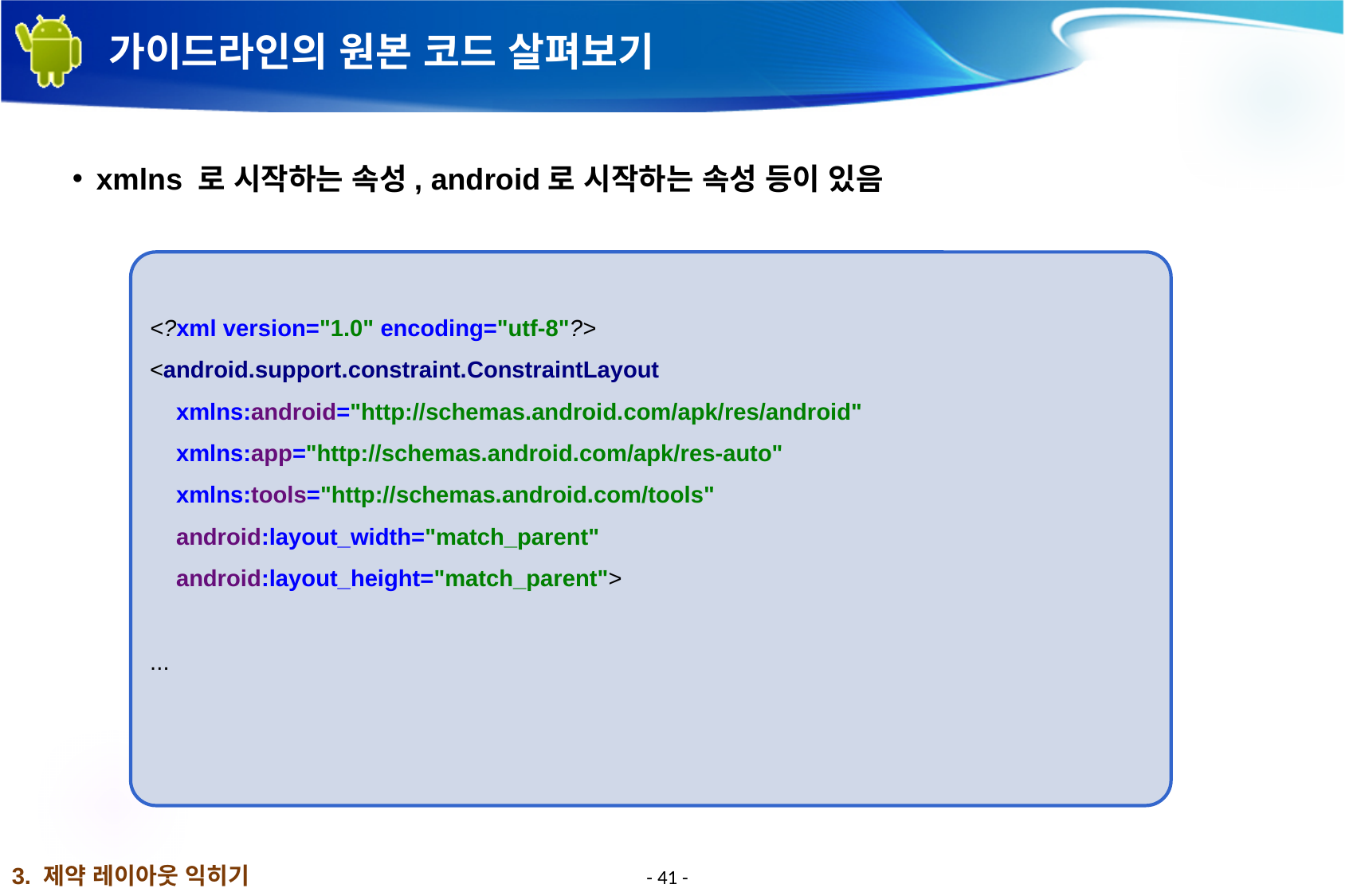

# 가이드라인의 원본 코드 살펴보기
xmlns 로 시작하는 속성, android로 시작하는 속성 등이 있음
<?xml version="1.0" encoding="utf-8"?>
<android.support.constraint.ConstraintLayout
    xmlns:android="http://schemas.android.com/apk/res/android"
    xmlns:app="http://schemas.android.com/apk/res-auto"
    xmlns:tools="http://schemas.android.com/tools"
    android:layout_width="match_parent"
    android:layout_height="match_parent">

...

3. 제약 레이아웃 익히기